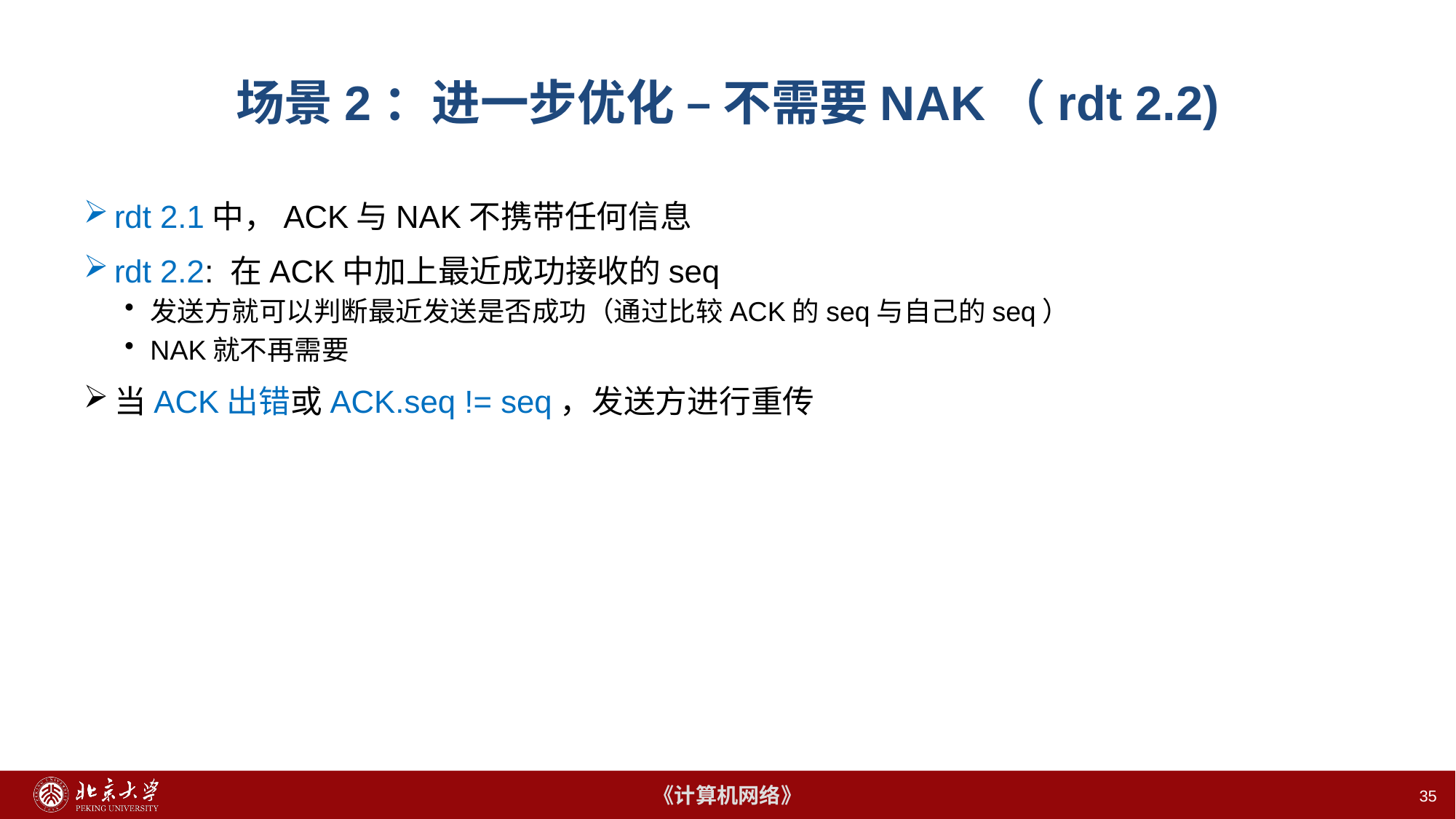

# 场景2：进一步优化 – 不需要NAK（rdt 2.2)
rdt 2.1中，ACK与NAK不携带任何信息
rdt 2.2: 在ACK中加上最近成功接收的seq
发送方就可以判断最近发送是否成功（通过比较ACK的seq与自己的seq）
NAK就不再需要
当ACK出错或ACK.seq != seq，发送方进行重传
35